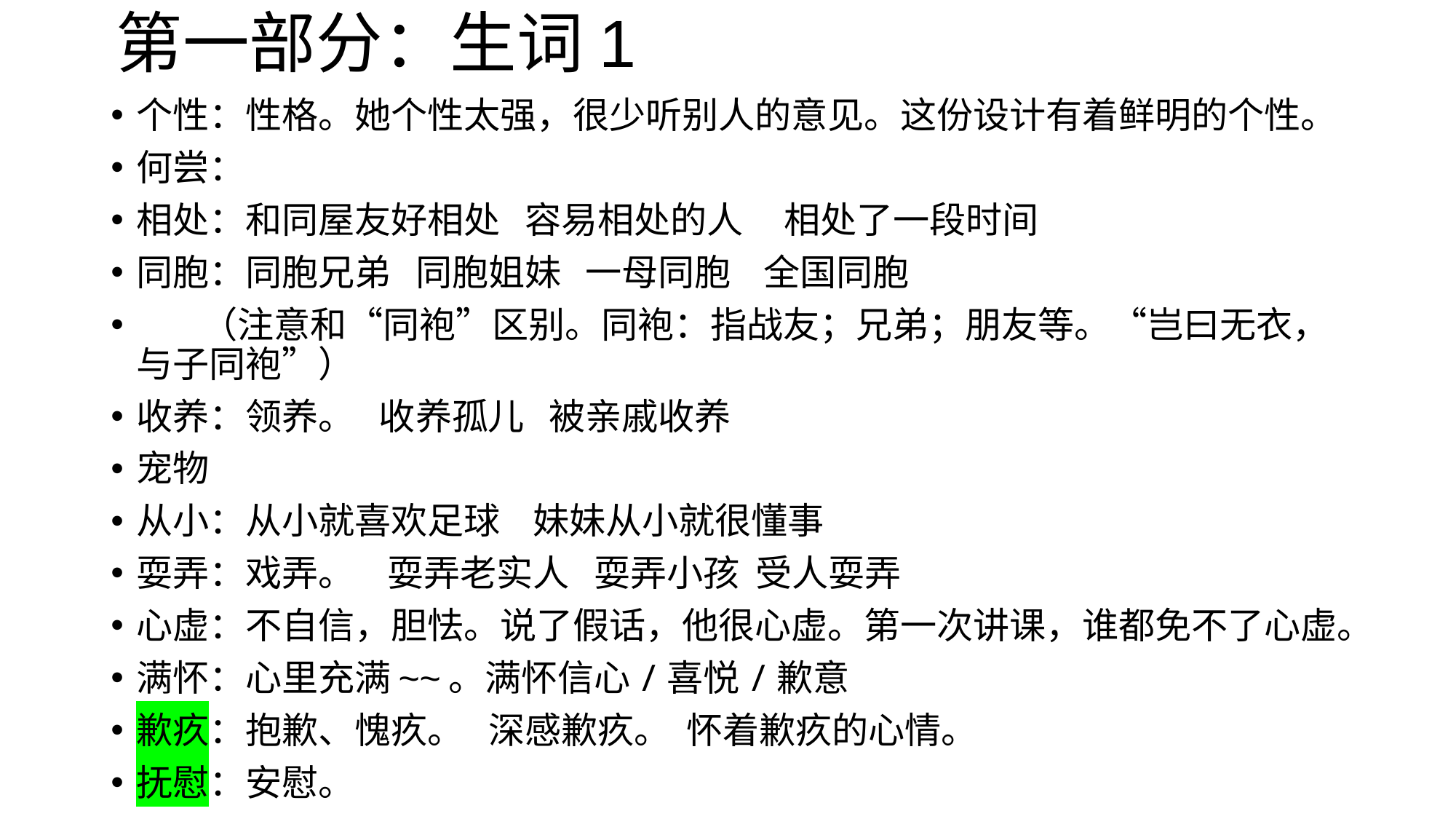

# 第一部分：生词1
个性：性格。她个性太强，很少听别人的意见。这份设计有着鲜明的个性。
何尝：
相处：和同屋友好相处   容易相处的人     相处了一段时间
同胞：同胞兄弟   同胞姐妹   一母同胞    全国同胞
       （注意和“同袍”区别。同袍：指战友；兄弟；朋友等。“岂曰无衣，与子同袍”）
收养：领养。   收养孤儿   被亲戚收养
宠物
从小：从小就喜欢足球    妹妹从小就很懂事
耍弄：戏弄。    耍弄老实人   耍弄小孩  受人耍弄
心虚：不自信，胆怯。说了假话，他很心虚。第一次讲课，谁都免不了心虚。
满怀：心里充满~~。满怀信心/喜悦/歉意
歉疚：抱歉、愧疚。   深感歉疚。  怀着歉疚的心情。
抚慰：安慰。